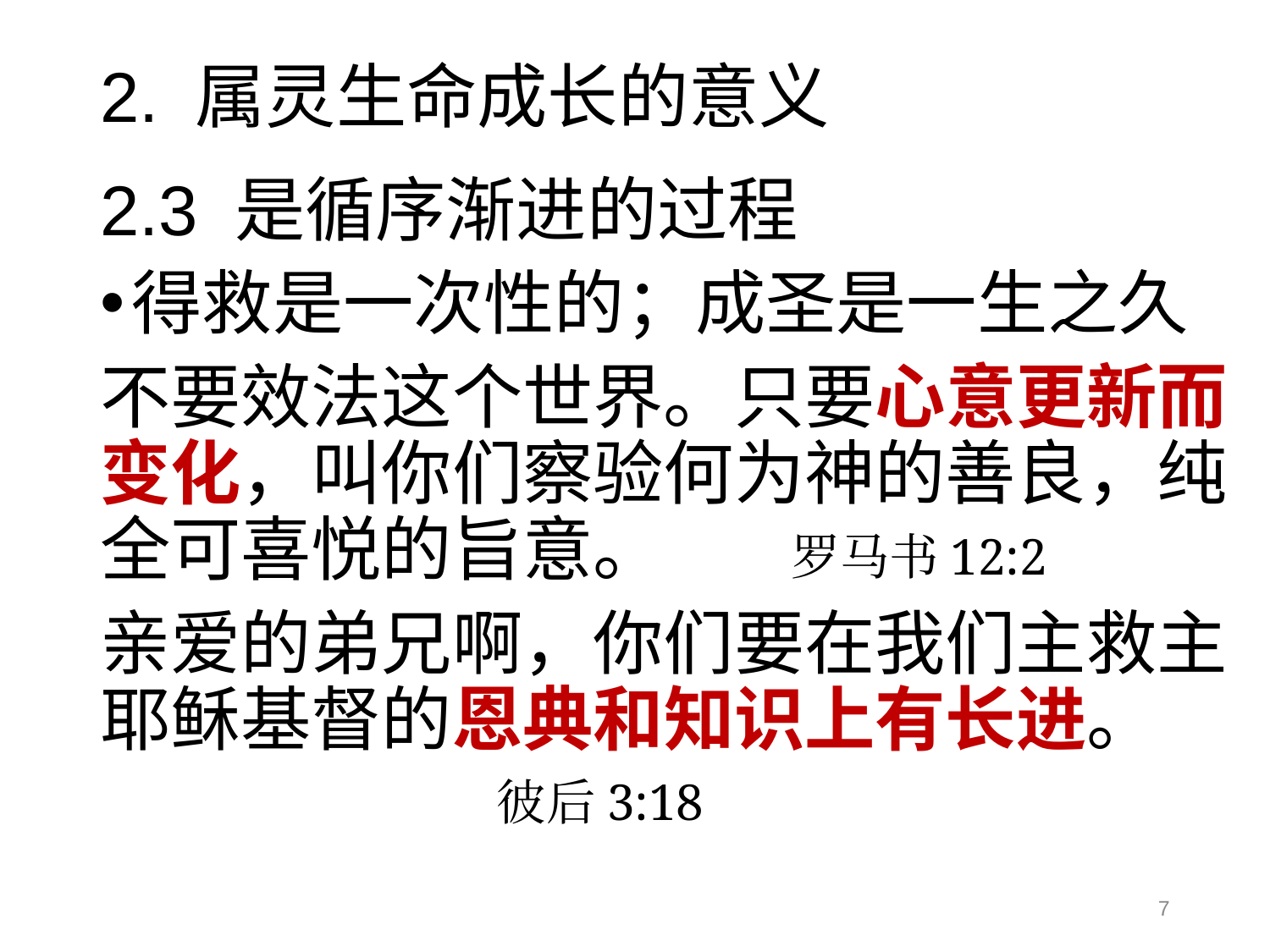

# 2. 属灵生命成长的意义
2.3 是循序渐进的过程
得救是一次性的；成圣是一生之久
不要效法这个世界。只要心意更新而变化，叫你们察验何为神的善良，纯全可喜悦的旨意。        罗马书12:2
亲爱的弟兄啊，你们要在我们主救主耶稣基督的恩典和知识上有长进。
                         彼后3:18
7